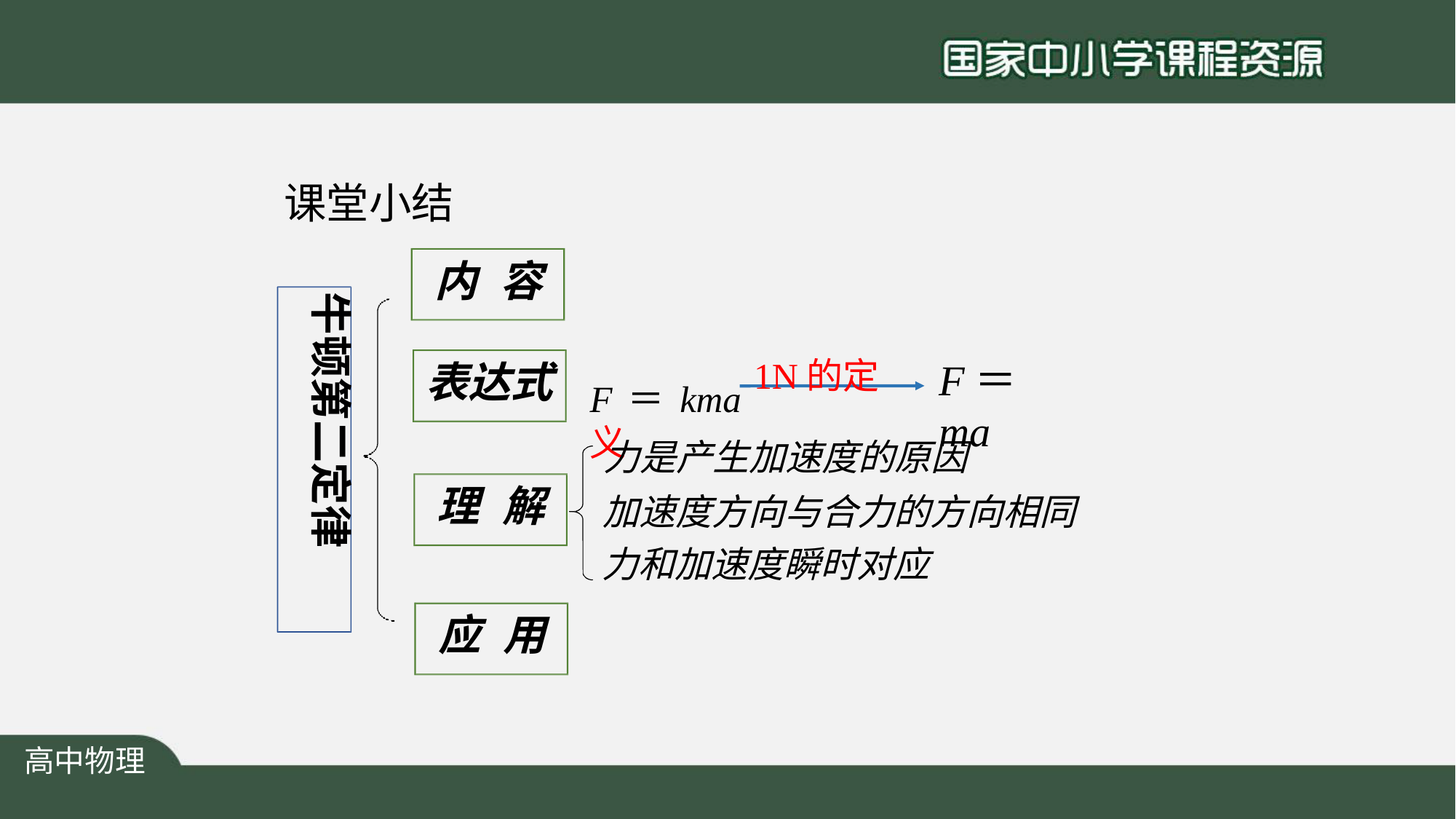

# 课堂小结

内	容

牛顿第二定律

F＝kma	1N的定义

F＝ma
表达式

力是产生加速度的原因
加速度方向与合力的方向相同 力和加速度瞬时对应

理	解

应	用
高中物理